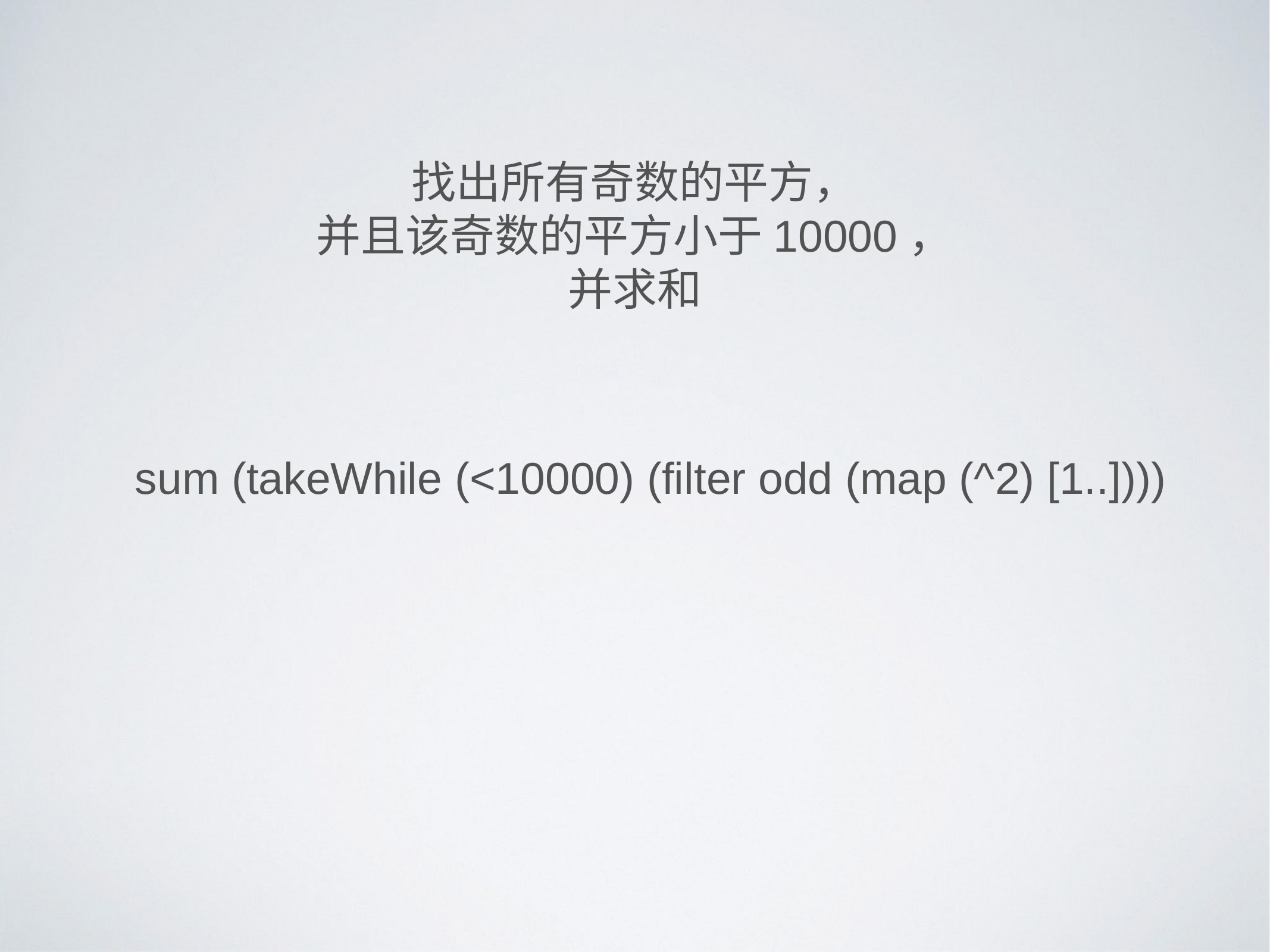

找出所有奇数的平方，
并且该奇数的平方小于10000，
并求和
sum (takeWhile (<10000) (filter odd (map (^2) [1..])))